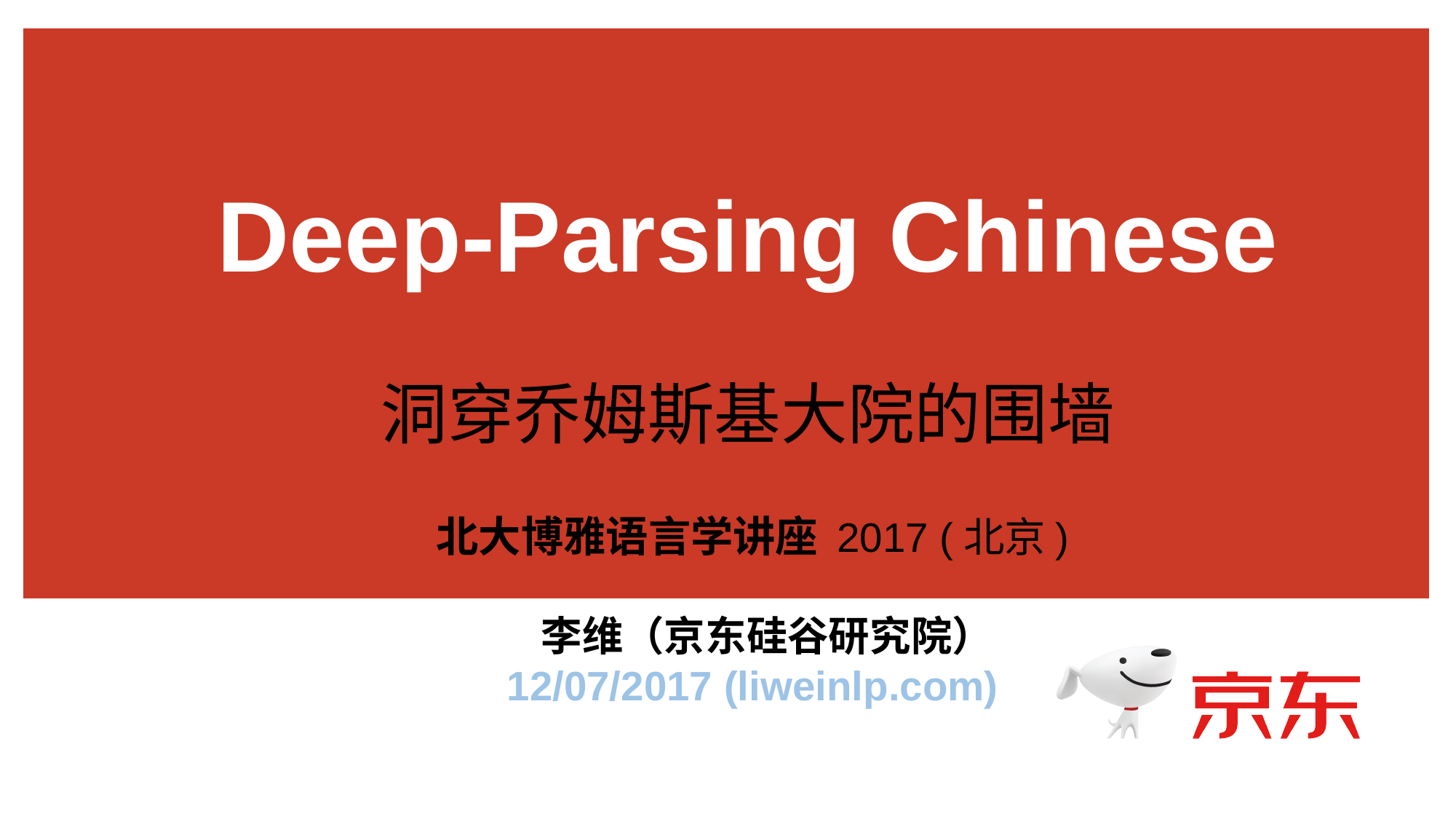

Deep-Parsing Chinese

洞穿乔姆斯基大院的围墙​
北大博雅语言学讲座 2017 (北京)
  李维（京东硅谷研究院）
12/07/2017 (liweinlp.com)